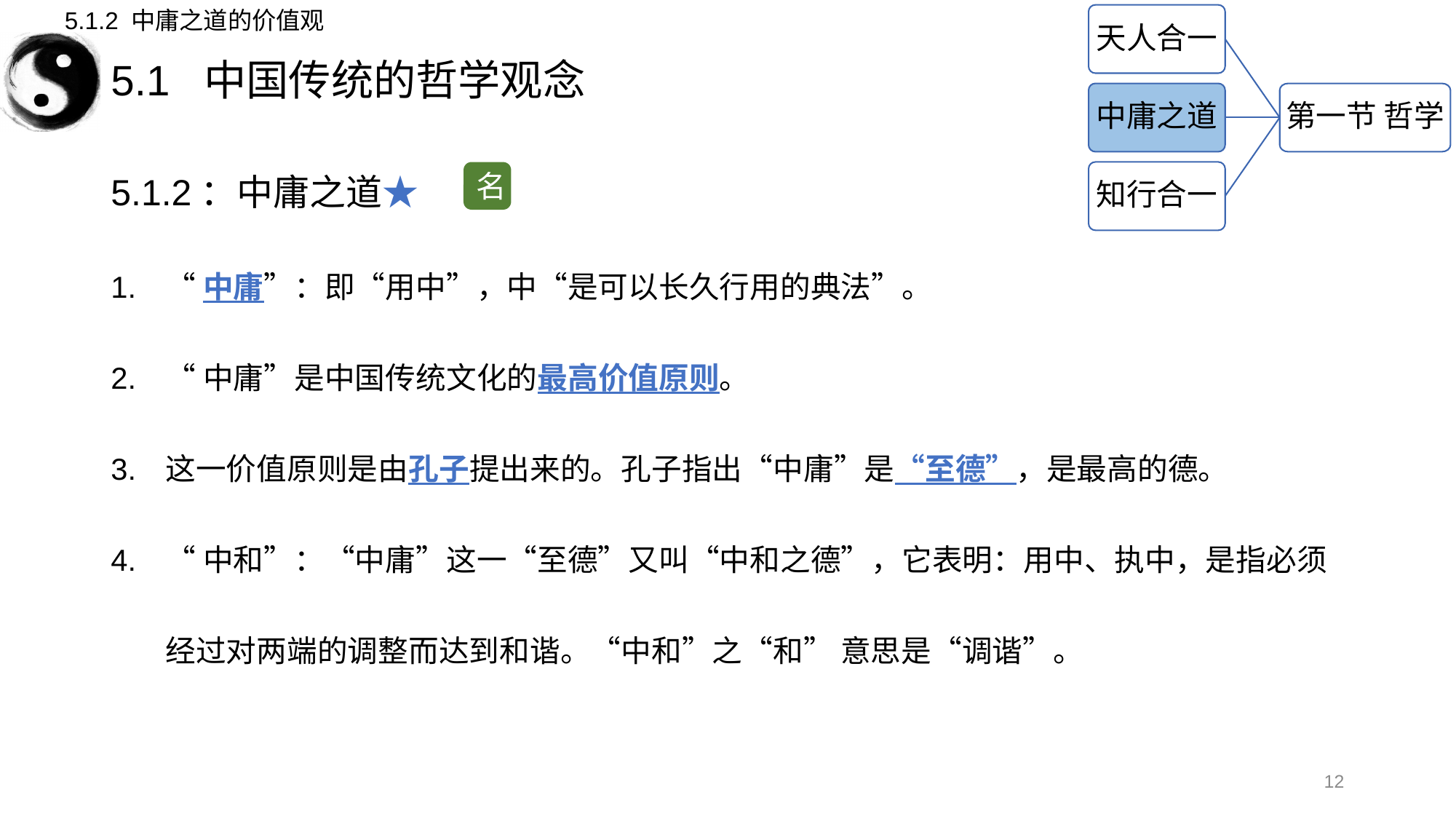

5.1.2 中庸之道的价值观
天人合一
# 5.1  中国传统的哲学观念

中庸之道
第一节 哲学

5.1.2：中庸之道★
“中庸”：即“用中”，中“是可以长久行用的典法”。
“中庸”是中国传统文化的最高价值原则。
这一价值原则是由孔子提出来的。孔子指出“中庸”是“至德”，是最高的德。
“中和”：“中庸”这一“至德”又叫“中和之德”，它表明：用中、执中，是指必须经过对两端的调整而达到和谐。“中和”之“和” 意思是“调谐”。

知行合一
名
12